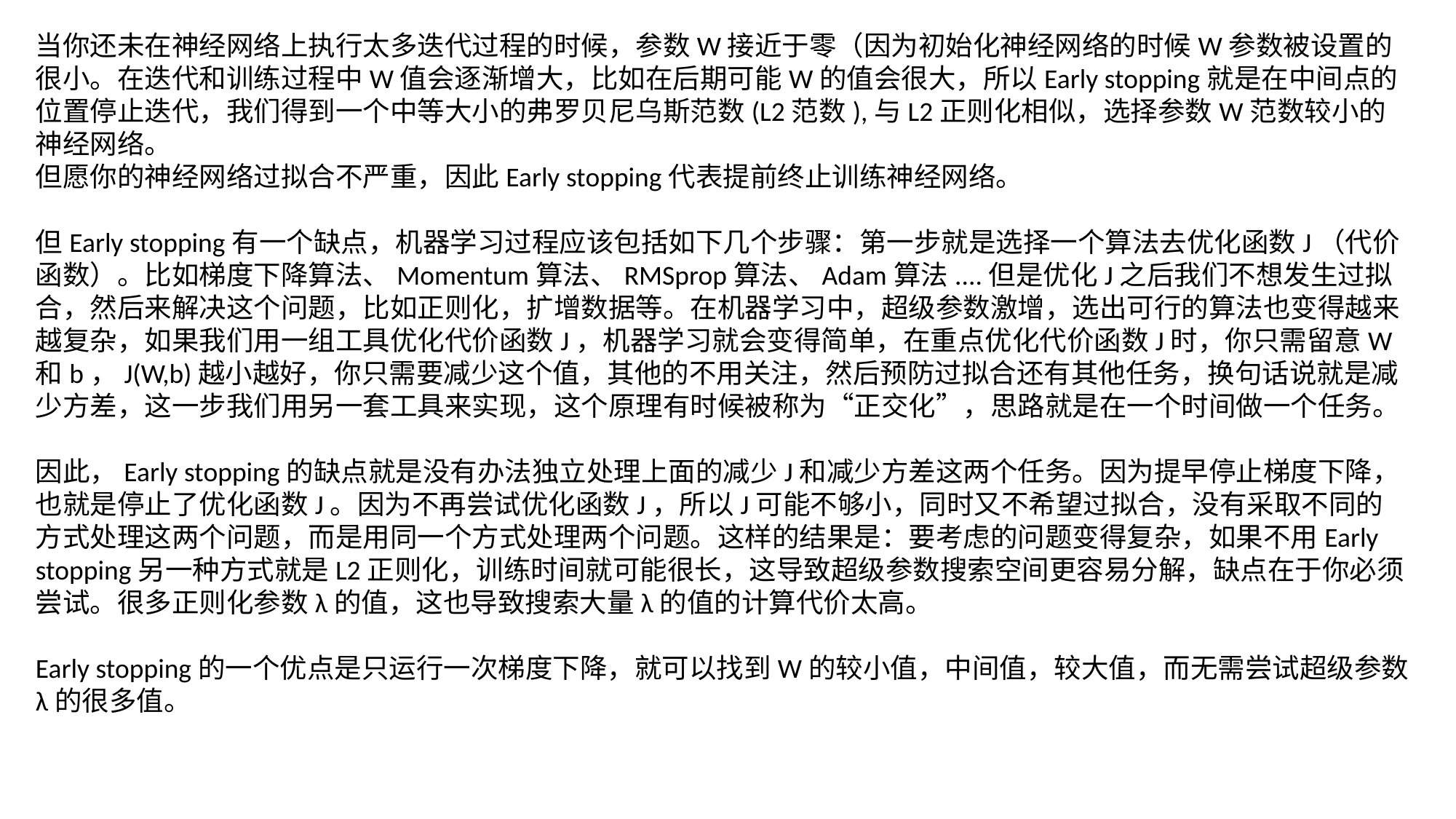

当你还未在神经网络上执行太多迭代过程的时候，参数W接近于零（因为初始化神经网络的时候W参数被设置的很小。在迭代和训练过程中W值会逐渐增大，比如在后期可能W的值会很大，所以Early stopping就是在中间点的位置停止迭代，我们得到一个中等大小的弗罗贝尼乌斯范数(L2范数),与L2正则化相似，选择参数W范数较小的神经网络。
但愿你的神经网络过拟合不严重，因此Early stopping代表提前终止训练神经网络。

但Early stopping有一个缺点，机器学习过程应该包括如下几个步骤：第一步就是选择一个算法去优化函数J（代价函数）。比如梯度下降算法、Momentum算法、RMSprop算法、Adam算法....但是优化J之后我们不想发生过拟合，然后来解决这个问题，比如正则化，扩增数据等。在机器学习中，超级参数激增，选出可行的算法也变得越来越复杂，如果我们用一组工具优化代价函数J，机器学习就会变得简单，在重点优化代价函数J时，你只需留意W和b，J(W,b)越小越好，你只需要减少这个值，其他的不用关注，然后预防过拟合还有其他任务，换句话说就是减少方差，这一步我们用另一套工具来实现，这个原理有时候被称为“正交化”，思路就是在一个时间做一个任务。

因此，Early stopping的缺点就是没有办法独立处理上面的减少J和减少方差这两个任务。因为提早停止梯度下降，也就是停止了优化函数J。因为不再尝试优化函数J，所以J可能不够小，同时又不希望过拟合，没有采取不同的方式处理这两个问题，而是用同一个方式处理两个问题。这样的结果是：要考虑的问题变得复杂，如果不用Early stopping另一种方式就是L2正则化，训练时间就可能很长，这导致超级参数搜索空间更容易分解，缺点在于你必须尝试。很多正则化参数λ的值，这也导致搜索大量λ的值的计算代价太高。

Early stopping的一个优点是只运行一次梯度下降，就可以找到W的较小值，中间值，较大值，而无需尝试超级参数λ的很多值。